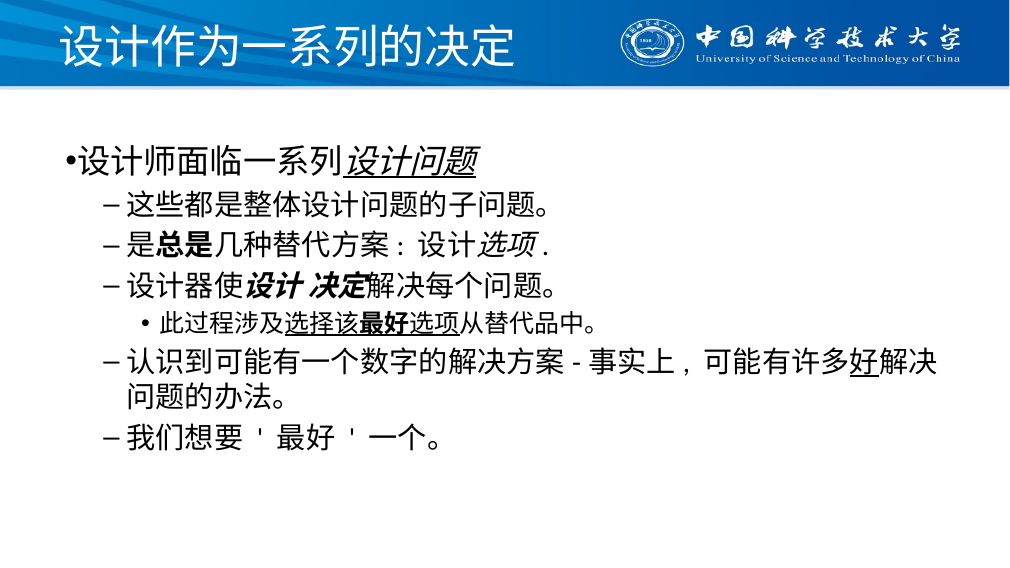

# 设计作为一系列的决定
设计师面临一系列设计问题
这些都是整体设计问题的子问题。
是总是几种替代方案: 设计选项.
设计器使设计 决定解决每个问题。
此过程涉及选择该最好选项从替代品中。
认识到可能有一个数字的解决方案-事实上, 可能有许多好解决问题的办法。
我们想要 ' 最好 ' 一个。